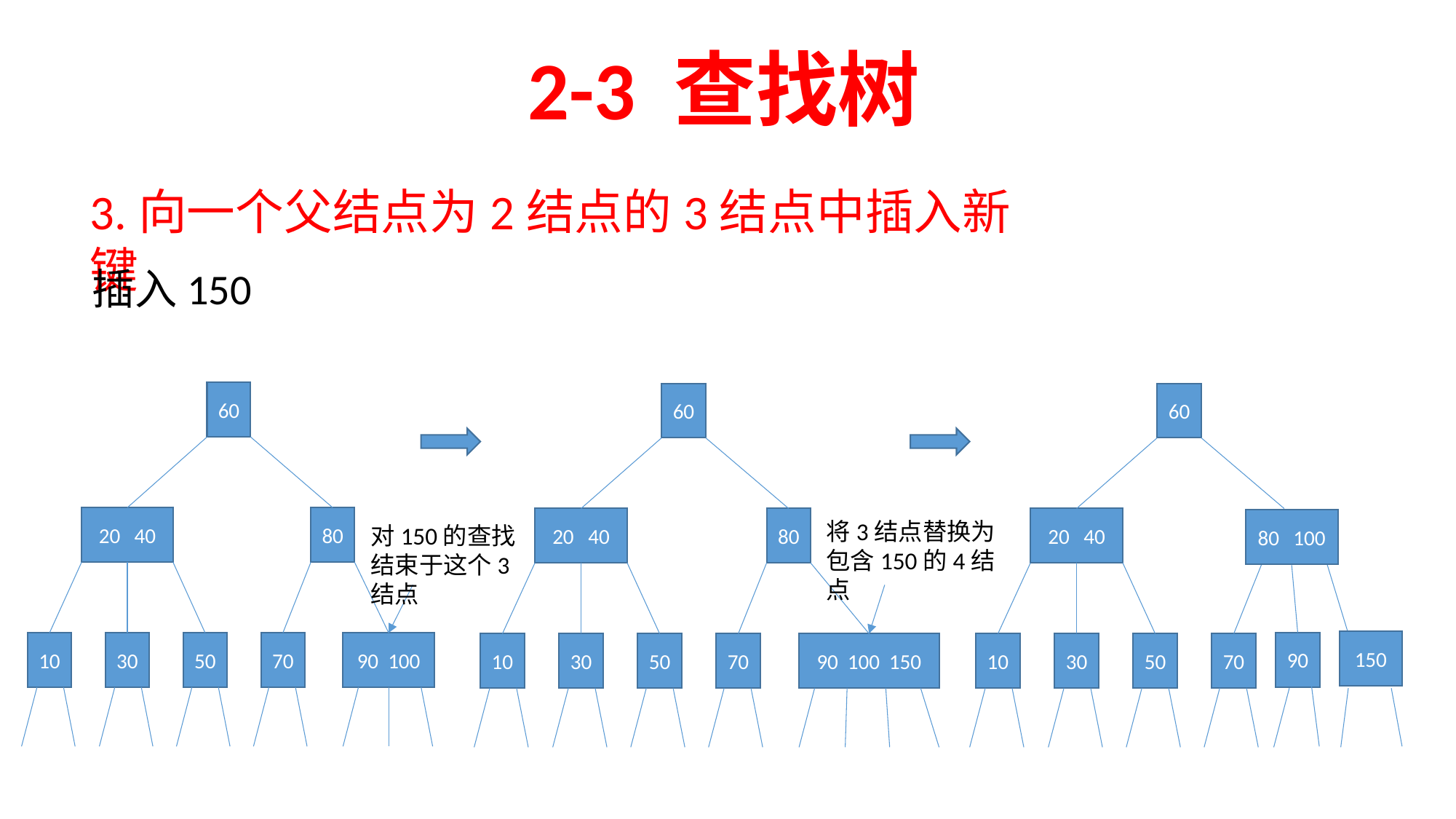

2-3 查找树
3.向一个父结点为2结点的3结点中插入新键
插入150
60
80
20   40
70
90  100
50
30
10
60
80
20   40
90  100  150
70
50
30
10
60
20   40
80   100
150
90
70
50
30
10

将3结点替换为包含150的4结点
对150的查找结束于这个3结点